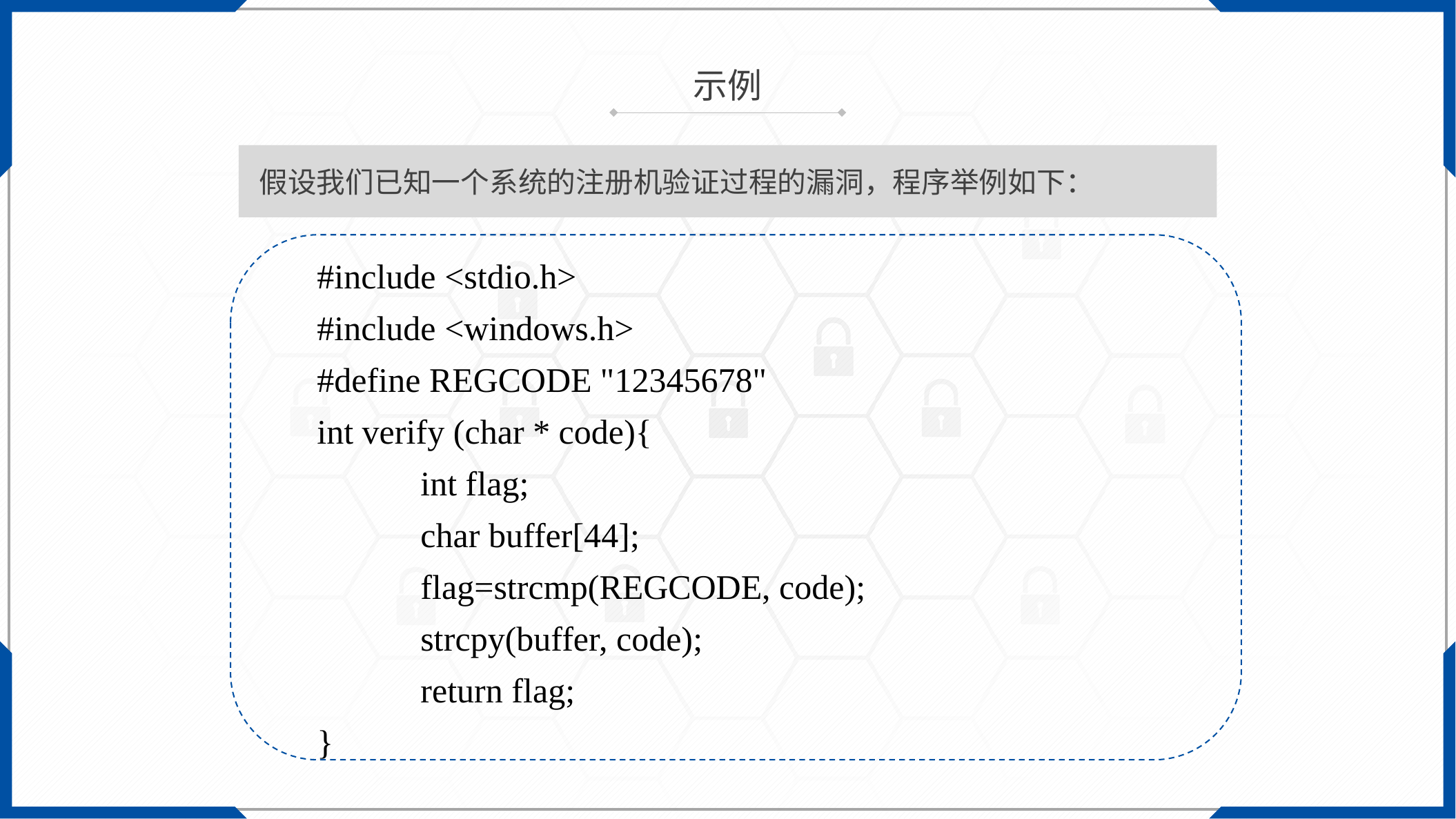

示例
假设我们已知一个系统的注册机验证过程的漏洞，程序举例如下：

#include <stdio.h>
#include <windows.h>
#define REGCODE "12345678"
int verify (char * code){
	int flag;
	char buffer[44];
	flag=strcmp(REGCODE, code);
	strcpy(buffer, code);
	return flag;
}